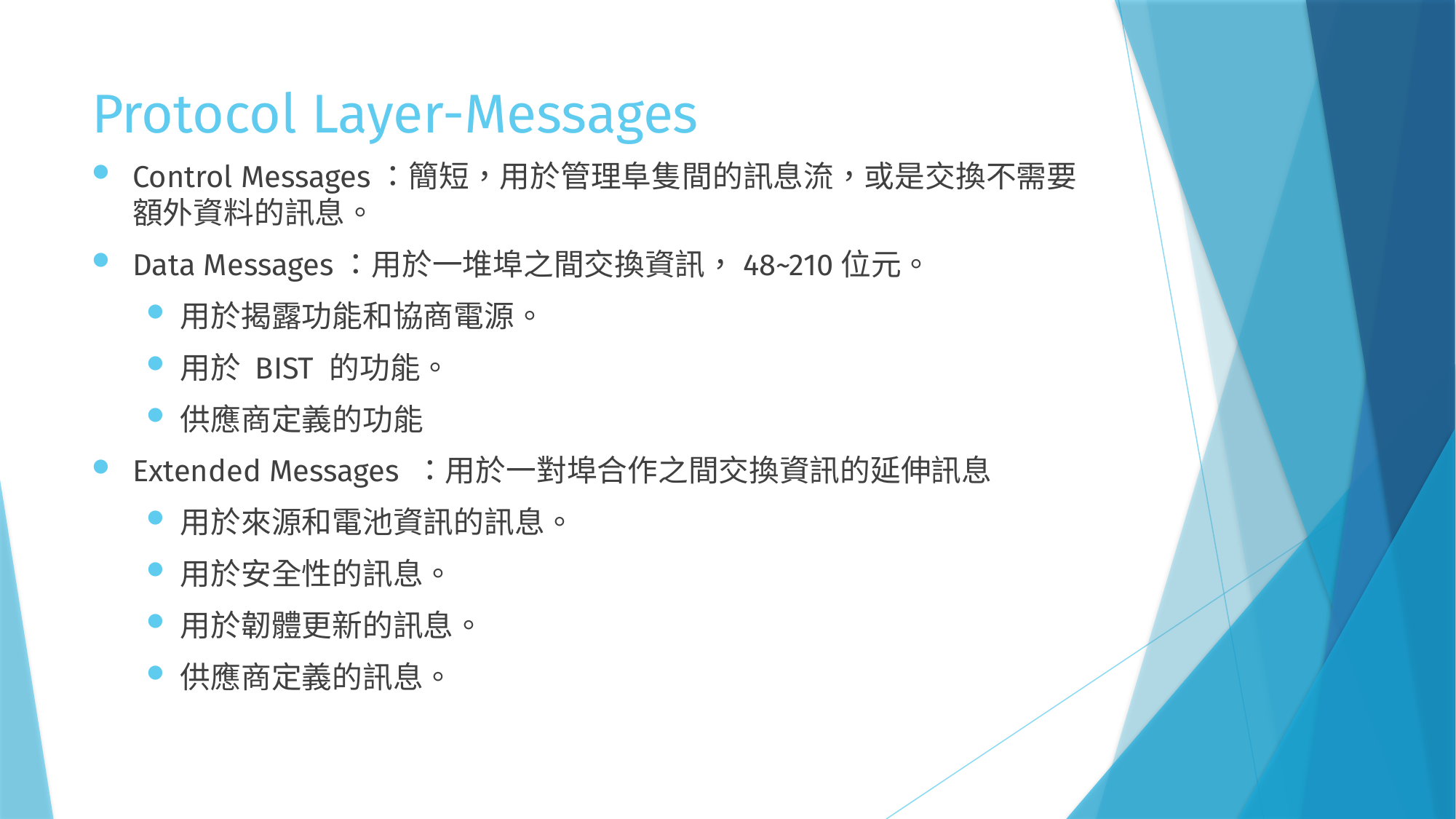

# Protocol Layer-Messages
Control Messages：簡短，用於管理阜隻間的訊息流，或是交換不需要額外資料的訊息。
Data Messages：用於一堆埠之間交換資訊，48~210位元。
用於揭露功能和協商電源。
用於 BIST 的功能。
供應商定義的功能
Extended Messages ：用於一對埠合作之間交換資訊的延伸訊息
用於來源和電池資訊的訊息。
用於安全性的訊息。
用於韌體更新的訊息。
供應商定義的訊息。